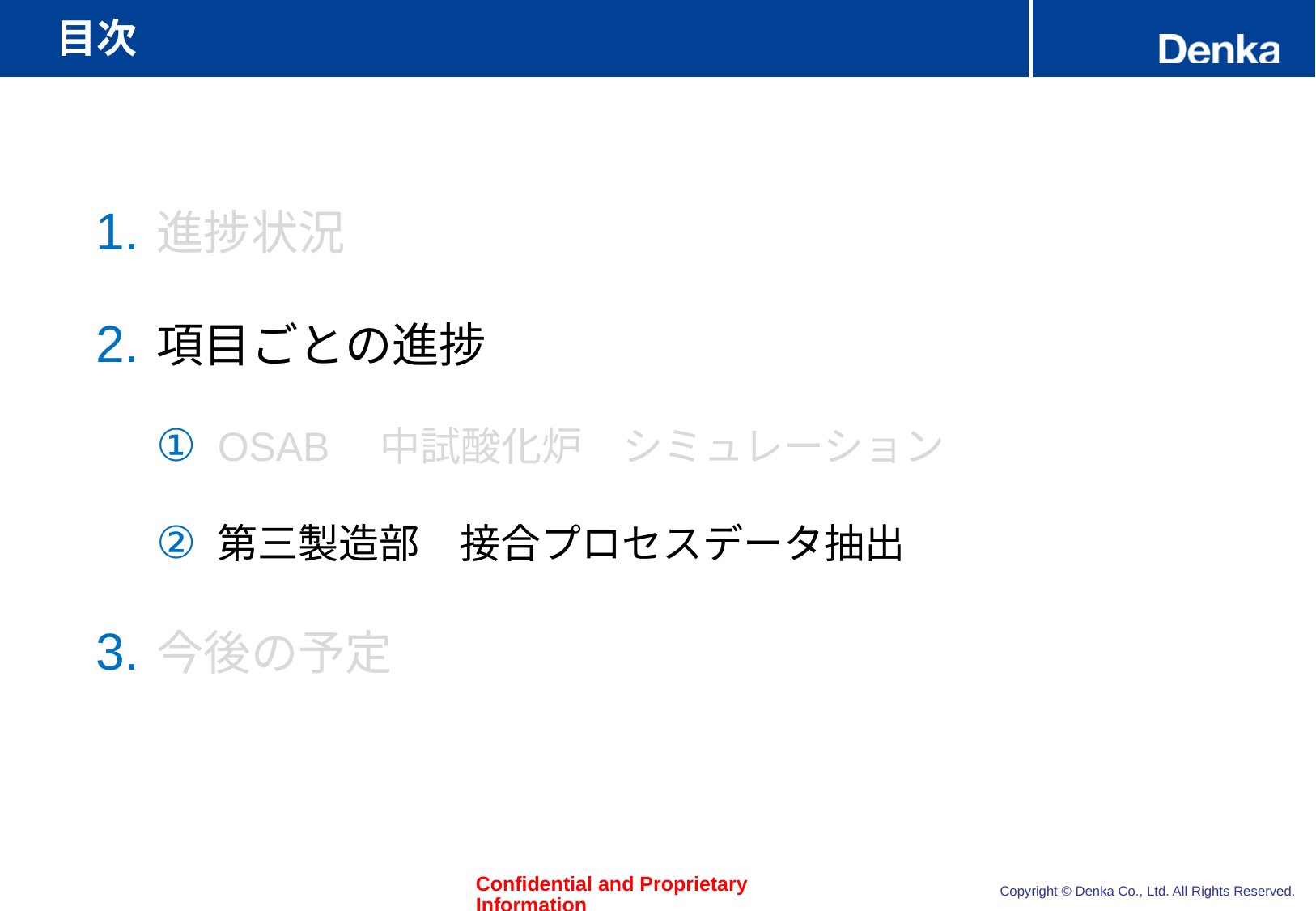

# 目次
進捗状況
項目ごとの進捗
OSAB　中試酸化炉　シミュレーション
第三製造部　接合プロセスデータ抽出
今後の予定